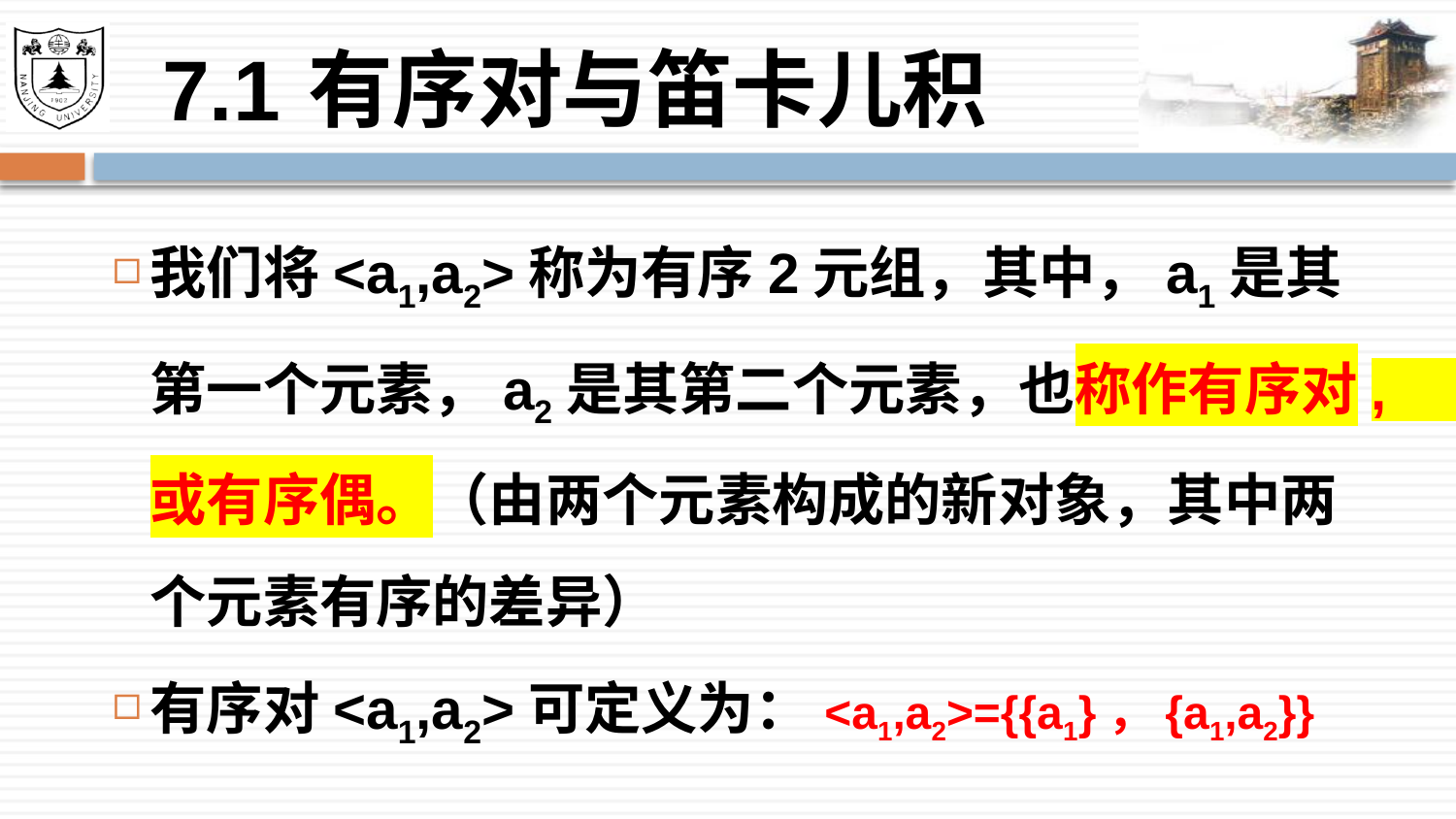

# 7.1	有序对与笛卡儿积
我们将<a1,a2>称为有序2元组，其中，a1是其第一个元素，a2是其第二个元素，也称作有序对,或有序偶。（由两个元素构成的新对象，其中两个元素有序的差异）
有序对<a1,a2>可定义为：<a1,a2>={{a1}，{a1,a2}}